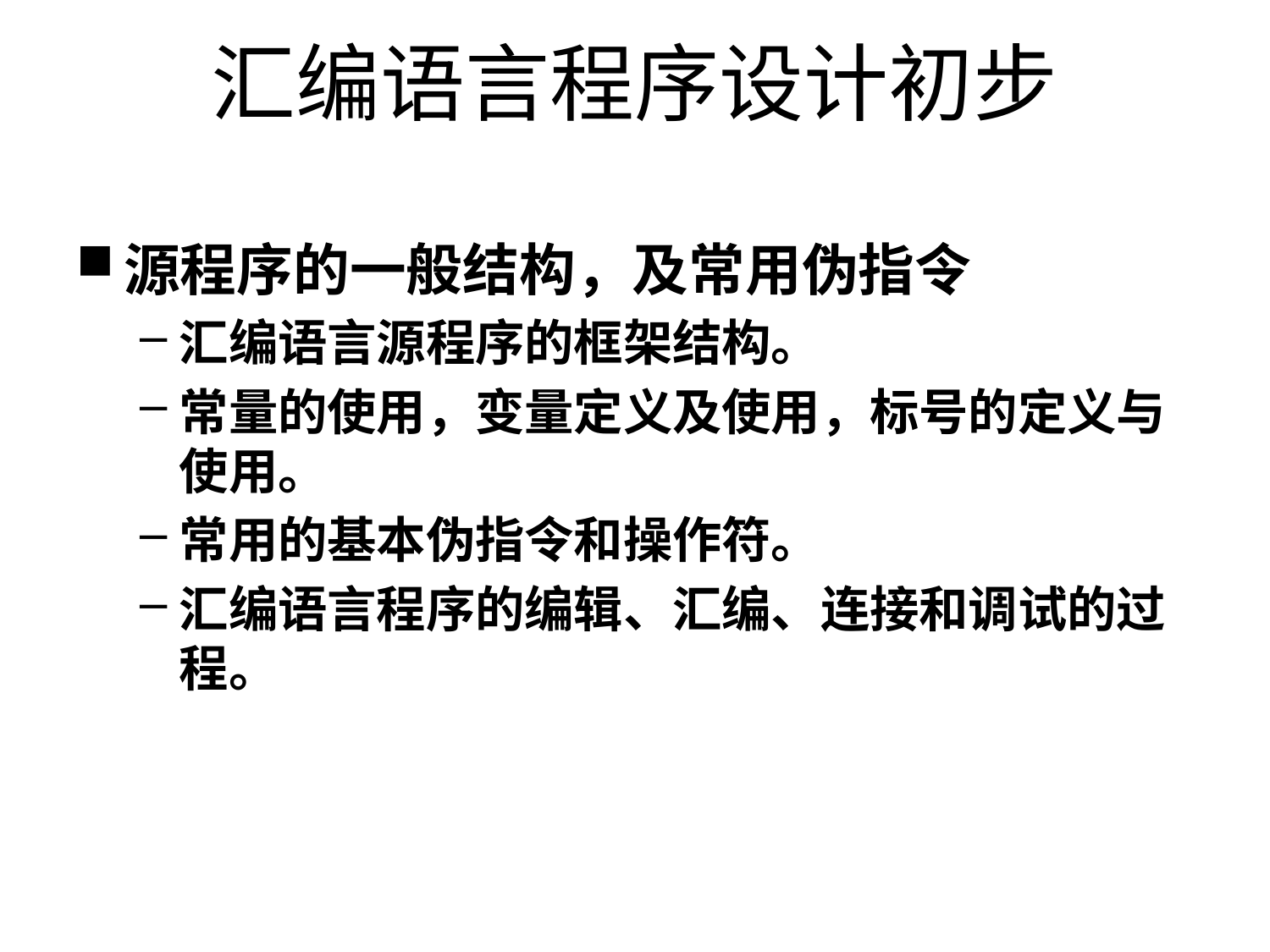

# 汇编语言程序设计初步
源程序的一般结构，及常用伪指令
汇编语言源程序的框架结构。
常量的使用，变量定义及使用，标号的定义与使用。
常用的基本伪指令和操作符。
汇编语言程序的编辑、汇编、连接和调试的过程。